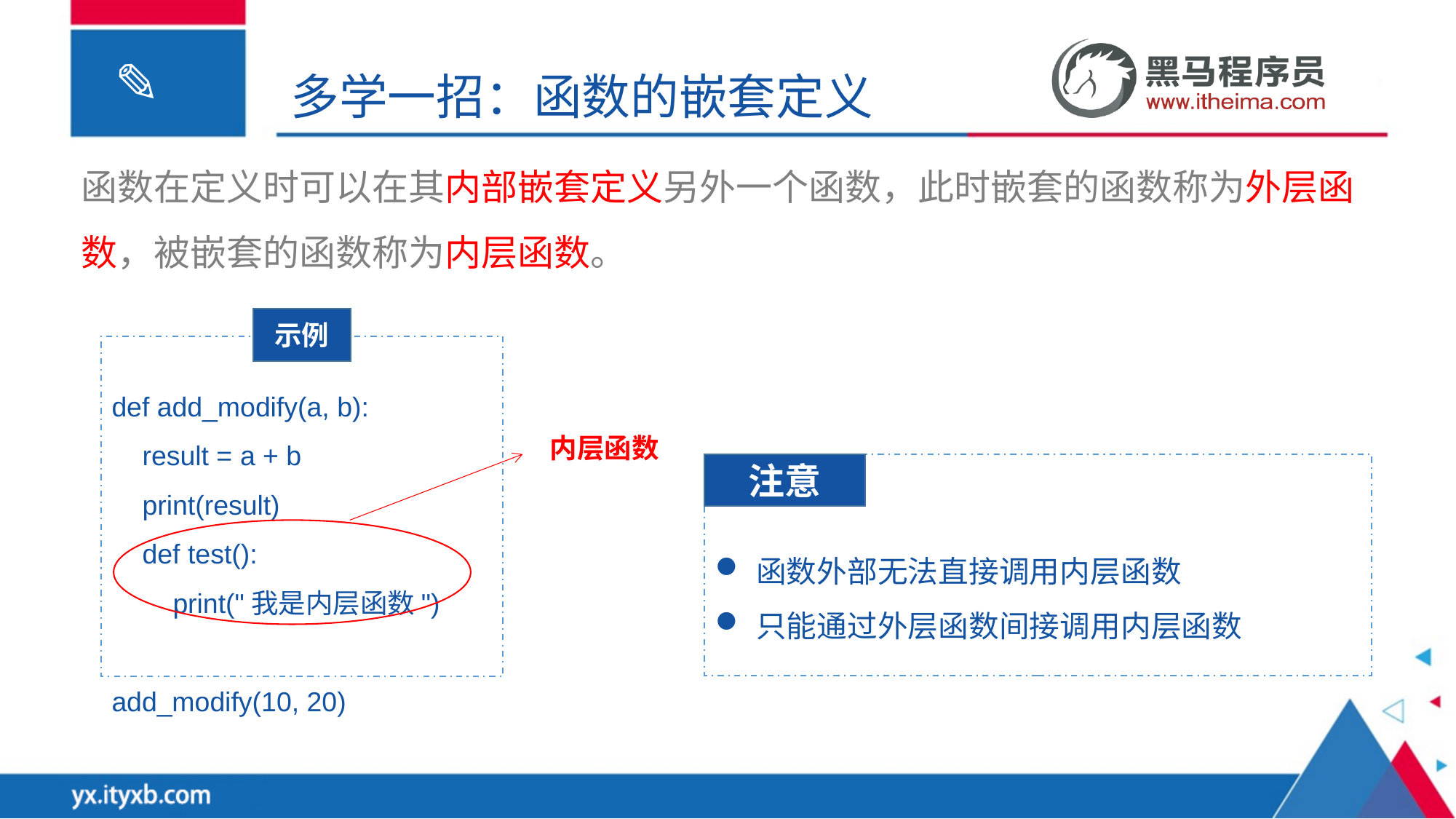

多学一招：函数的嵌套定义
函数在定义时可以在其内部嵌套定义另外一个函数，此时嵌套的函数称为外层函数，被嵌套的函数称为内层函数。
示例

def add_modify(a, b):
    result = a + b
    print(result)
    def test():
        print("我是内层函数")
add_modify(10, 20)
内层函数
注意

函数外部无法直接调用内层函数
只能通过外层函数间接调用内层函数